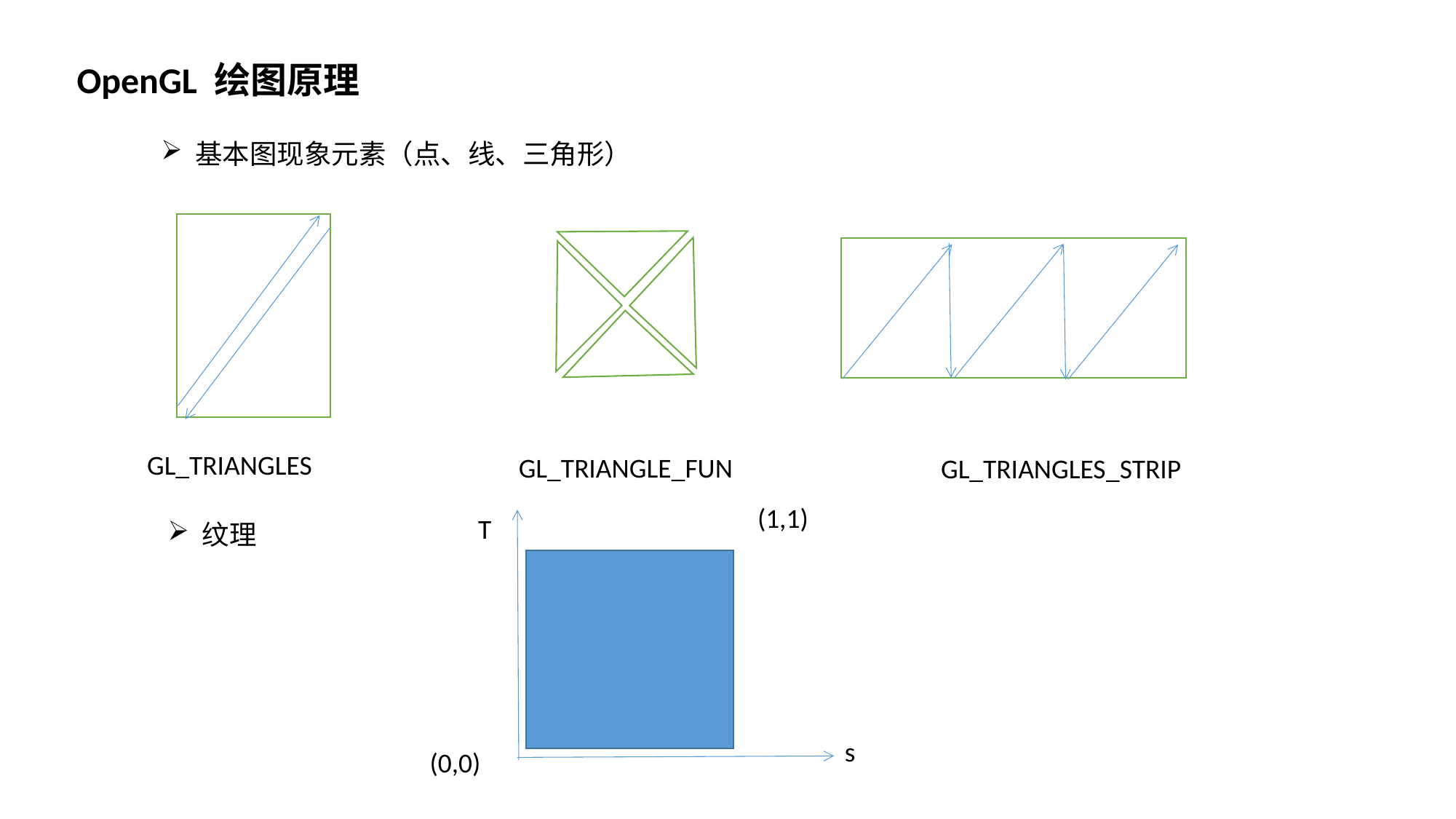

OpenGL 绘图原理
基本图现象元素（点、线、三角形）

GL_TRIANGLES
GL_TRIANGLE_FUN
GL_TRIANGLES_STRIP
(1,1)
T
纹理

s
(0,0)